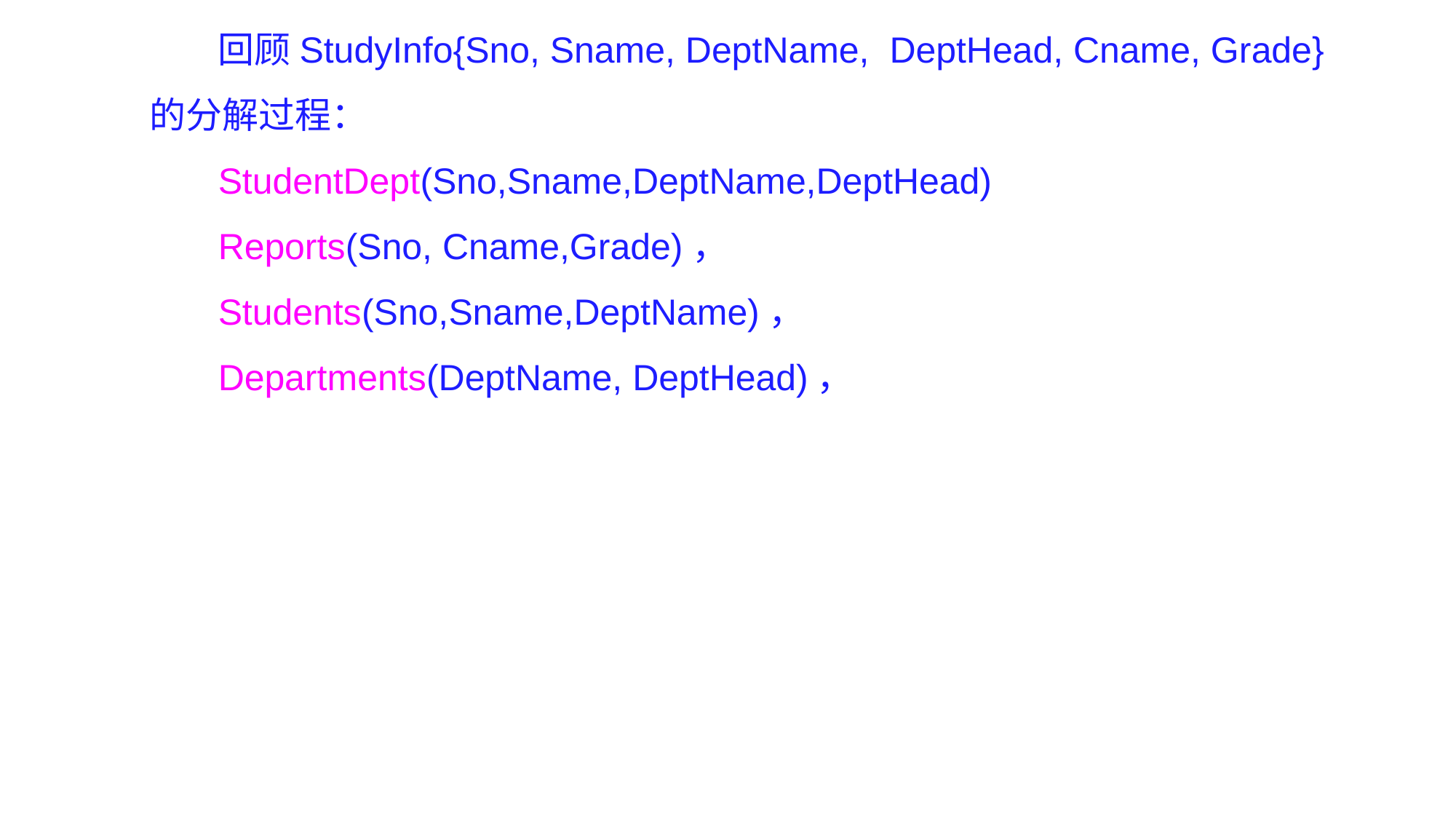

回顾StudyInfo{Sno, Sname, DeptName,  DeptHead, Cname, Grade}的分解过程：
StudentDept(Sno,Sname,DeptName,DeptHead)
Reports(Sno, Cname,Grade)，
Students(Sno,Sname,DeptName)，
Departments(DeptName, DeptHead)，